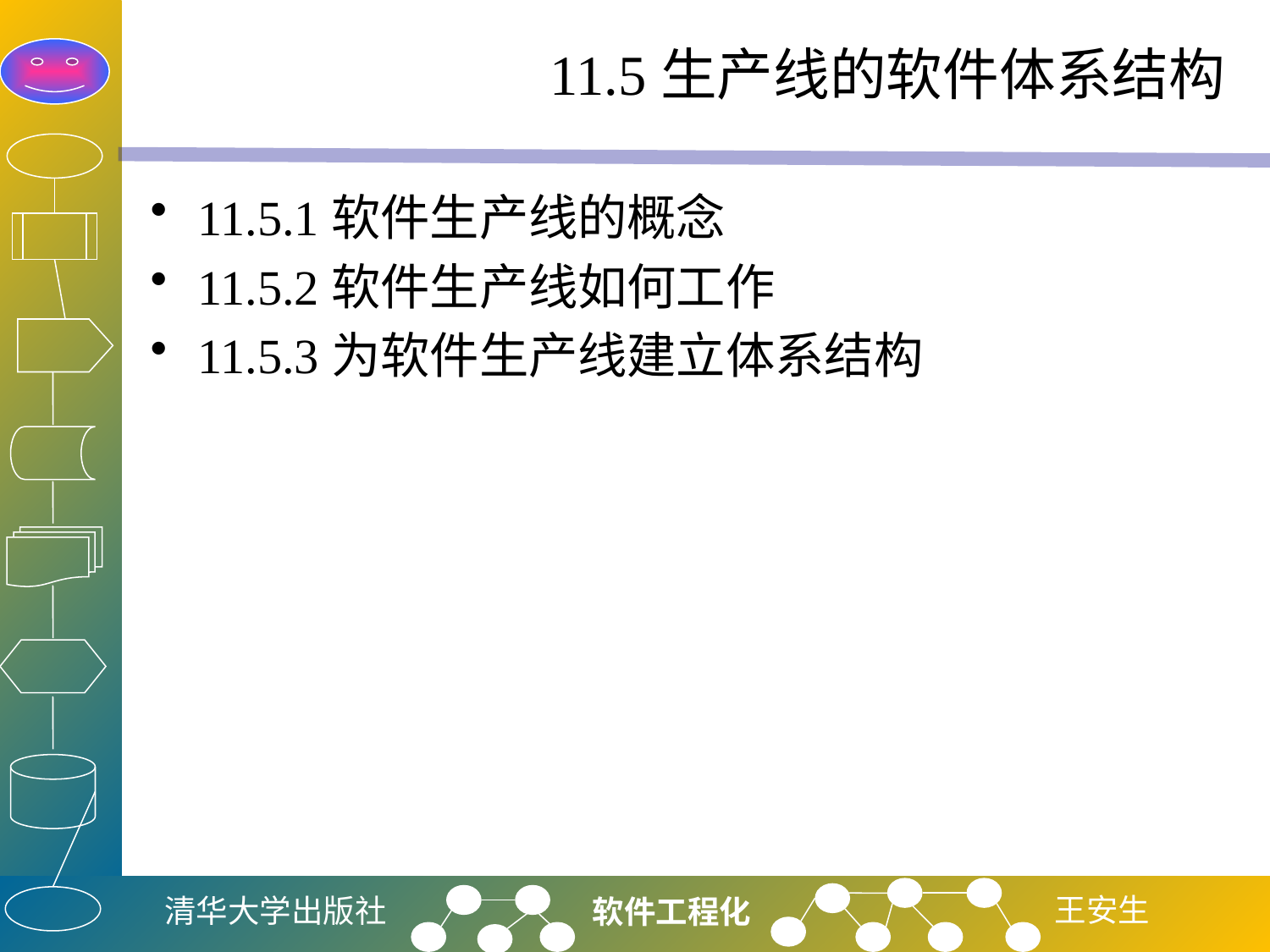

# 11.5生产线的软件体系结构
11.5.1软件生产线的概念
11.5.2软件生产线如何工作
11.5.3为软件生产线建立体系结构